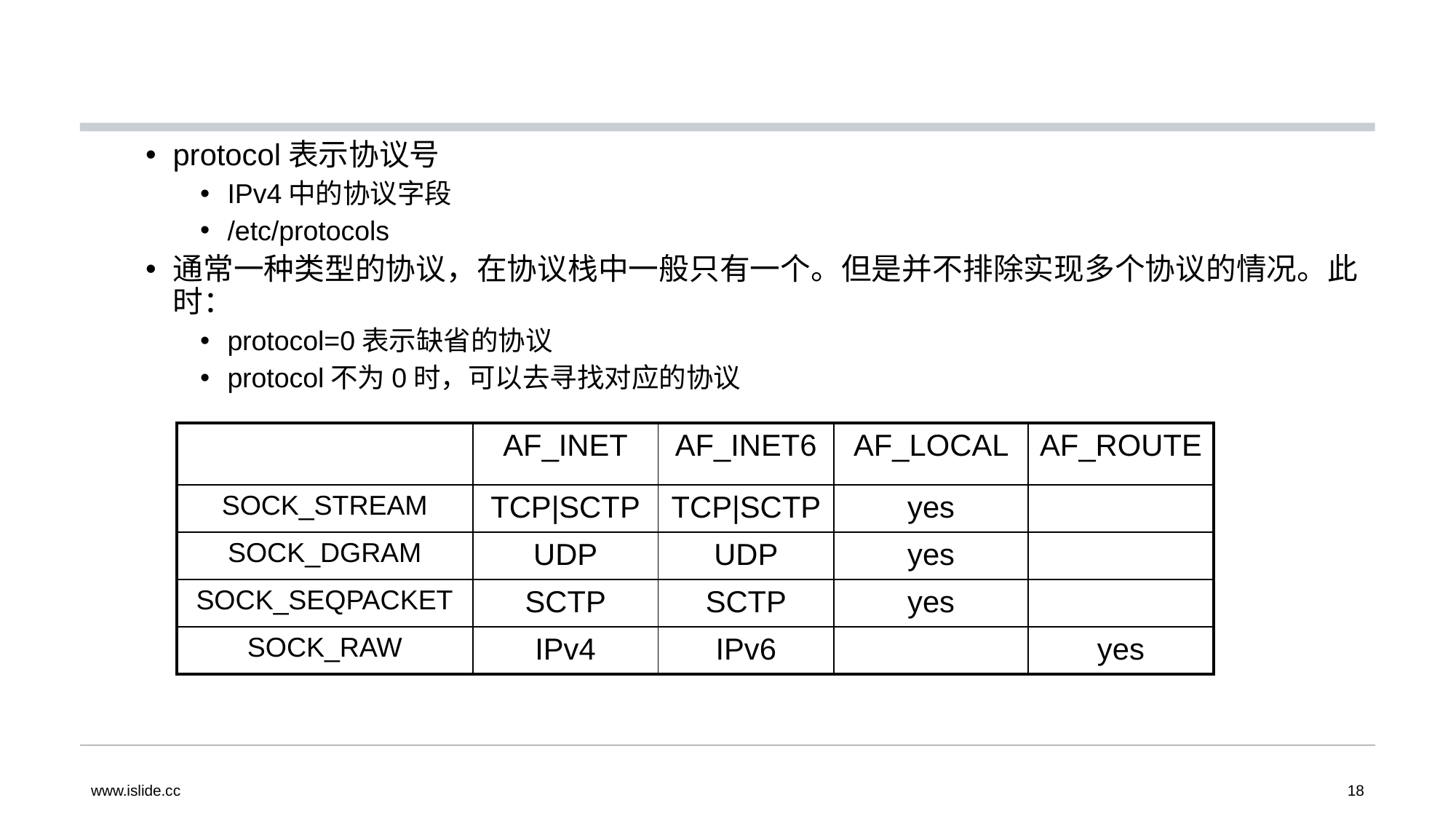

#
protocol表示协议号
IPv4中的协议字段
/etc/protocols
通常一种类型的协议，在协议栈中一般只有一个。但是并不排除实现多个协议的情况。此时：
protocol=0表示缺省的协议
protocol不为0时，可以去寻找对应的协议

|  | AF\_INET | AF\_INET6 | AF\_LOCAL | AF\_ROUTE |
| --- | --- | --- | --- | --- |
| SOCK\_STREAM | TCP|SCTP | TCP|SCTP | yes |  |
| SOCK\_DGRAM | UDP | UDP | yes |  |
| SOCK\_SEQPACKET | SCTP | SCTP | yes |  |
| SOCK\_RAW | IPv4 | IPv6 |  | yes |
www.islide.cc
18